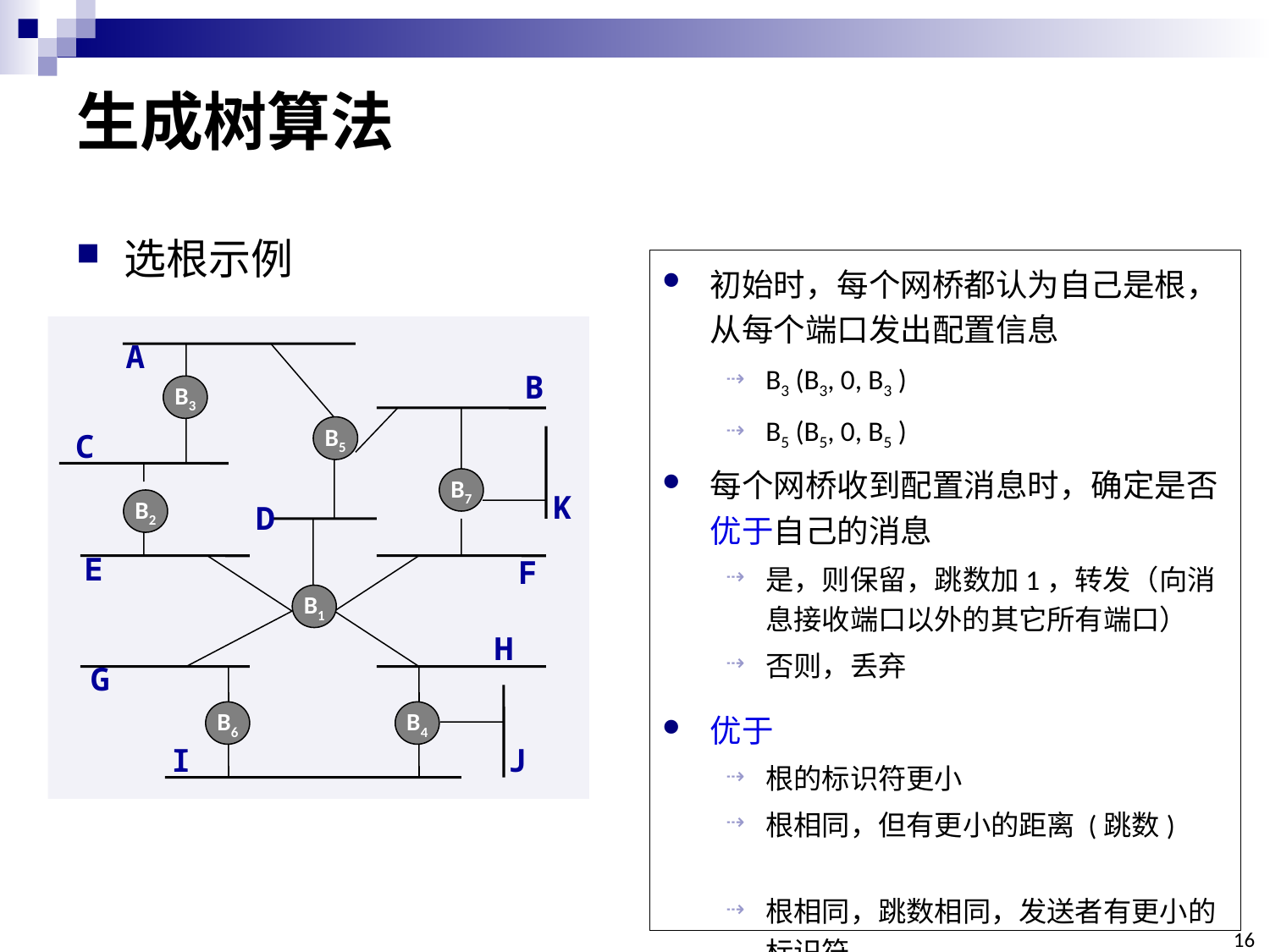

# 生成树算法
选根示例
初始时，每个网桥都认为自己是根，从每个端口发出配置信息
B3 (B3, 0, B3 )
B5 (B5, 0, B5 )
每个网桥收到配置消息时，确定是否优于自己的消息
是，则保留，跳数加1，转发（向消息接收端口以外的其它所有端口）
否则，丢弃
优于
根的标识符更小
根相同，但有更小的距离 (跳数)
根相同，跳数相同，发送者有更小的标识符

A

B
B3

B5
C

B7
K
B2
D

E
F

B1

H
G

B6
B4

I
J

16